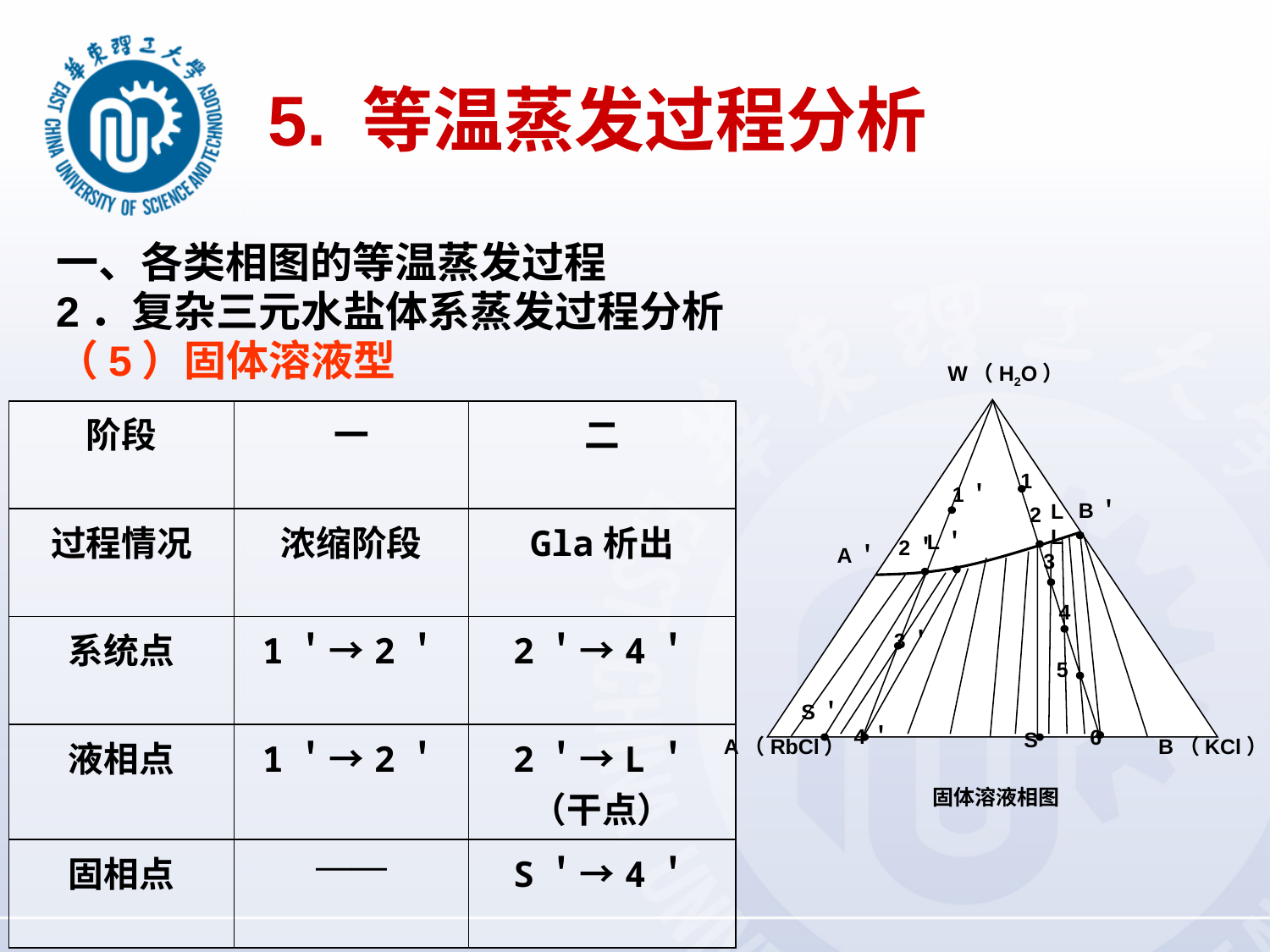

5. 等温蒸发过程分析
一、各类相图的等温蒸发过程
2．复杂三元水盐体系蒸发过程分析
（5）固体溶液型
W（H2O）

1
1＇

B＇
L
L
2

L＇
2＇

A＇

3

4
3＇

5

S＇
4＇
6
S
A（RbCl）
B（KCl）

固体溶液相图
| 阶段 | 一 | 二 |
| --- | --- | --- |
| 过程情况 | 浓缩阶段 | Gla析出 |
| 系统点 | 1＇→2＇ | 2＇→4＇ |
| 液相点 | 1＇→2＇ | 2＇→L＇（干点） |
| 固相点 | —— | S＇→4＇ |